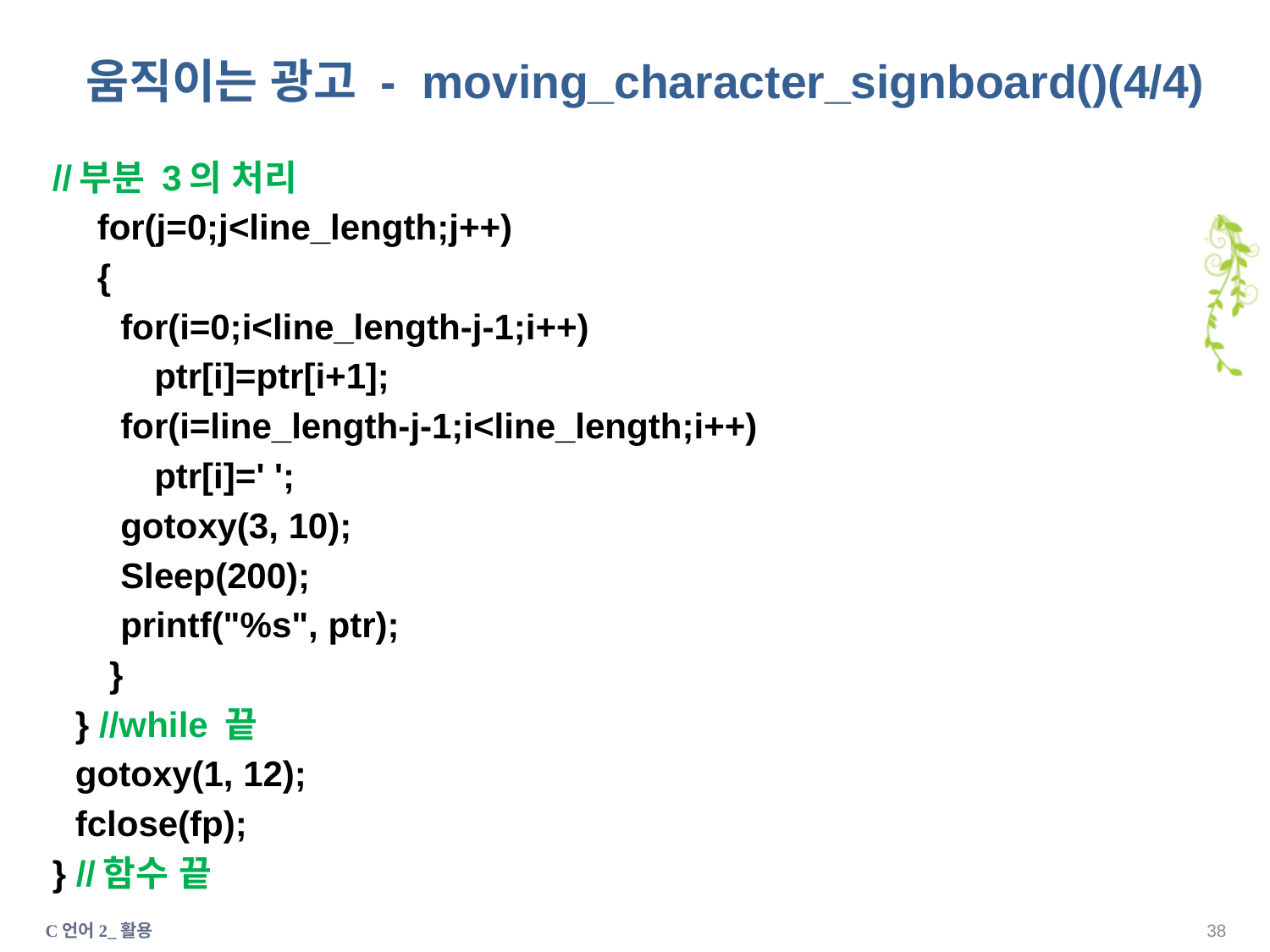

# 움직이는 광고 -  moving_character_signboard()(4/4)
//부분 3의 처리
for(j=0;j<line_length;j++)
{
for(i=0;i<line_length-j-1;i++)
ptr[i]=ptr[i+1];
for(i=line_length-j-1;i<line_length;i++)
ptr[i]=' ';
gotoxy(3, 10);
Sleep(200);
printf("%s", ptr);
}
} //while 끝
gotoxy(1, 12);
fclose(fp);
} //함수 끝

C언어2_활용
38